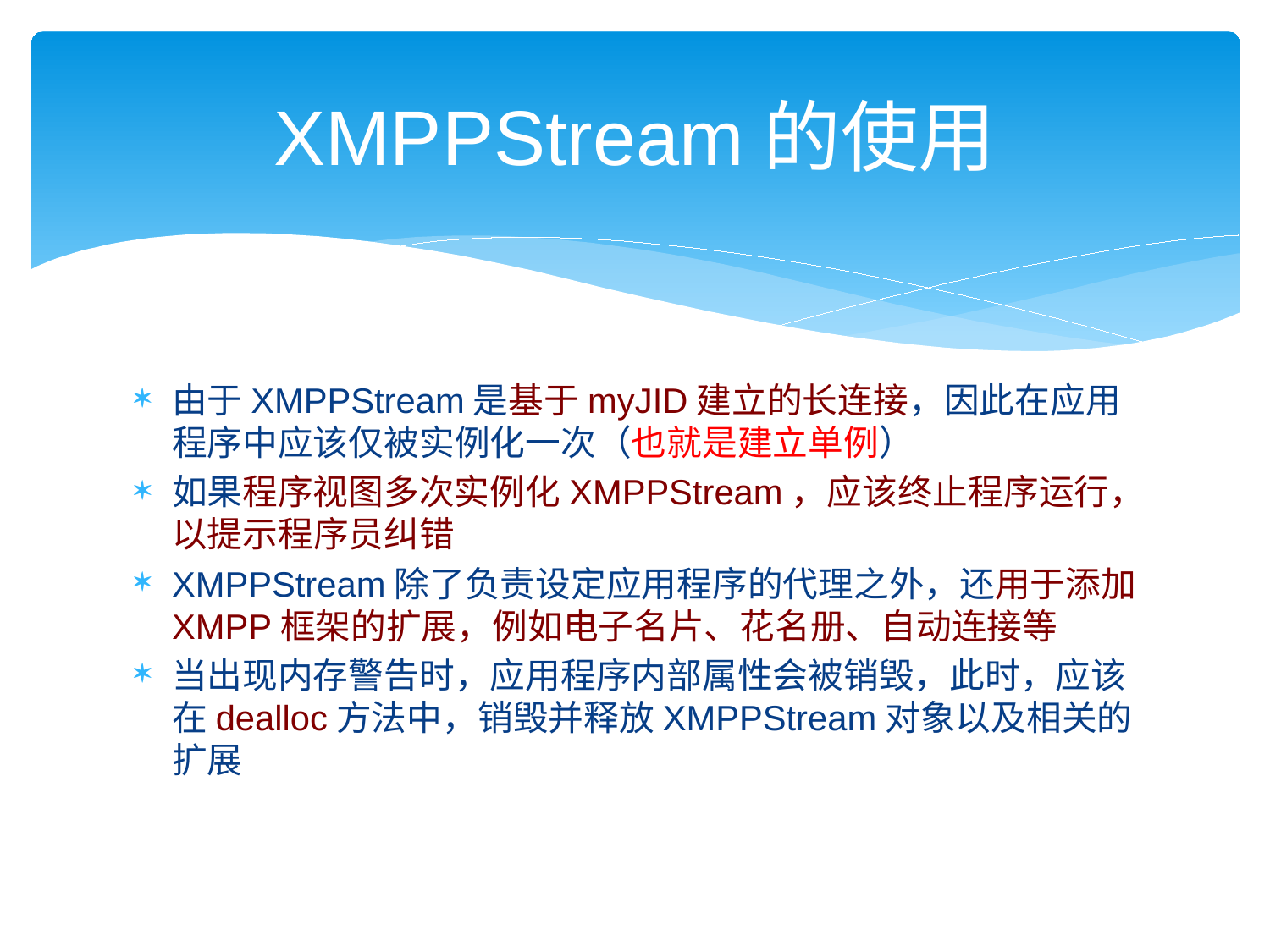

# XMPPStream的使用
由于XMPPStream是基于myJID建立的长连接，因此在应用程序中应该仅被实例化一次（也就是建立单例）
如果程序视图多次实例化XMPPStream，应该终止程序运行，以提示程序员纠错
XMPPStream除了负责设定应用程序的代理之外，还用于添加XMPP框架的扩展，例如电子名片、花名册、自动连接等
当出现内存警告时，应用程序内部属性会被销毁，此时，应该在dealloc方法中，销毁并释放XMPPStream对象以及相关的扩展